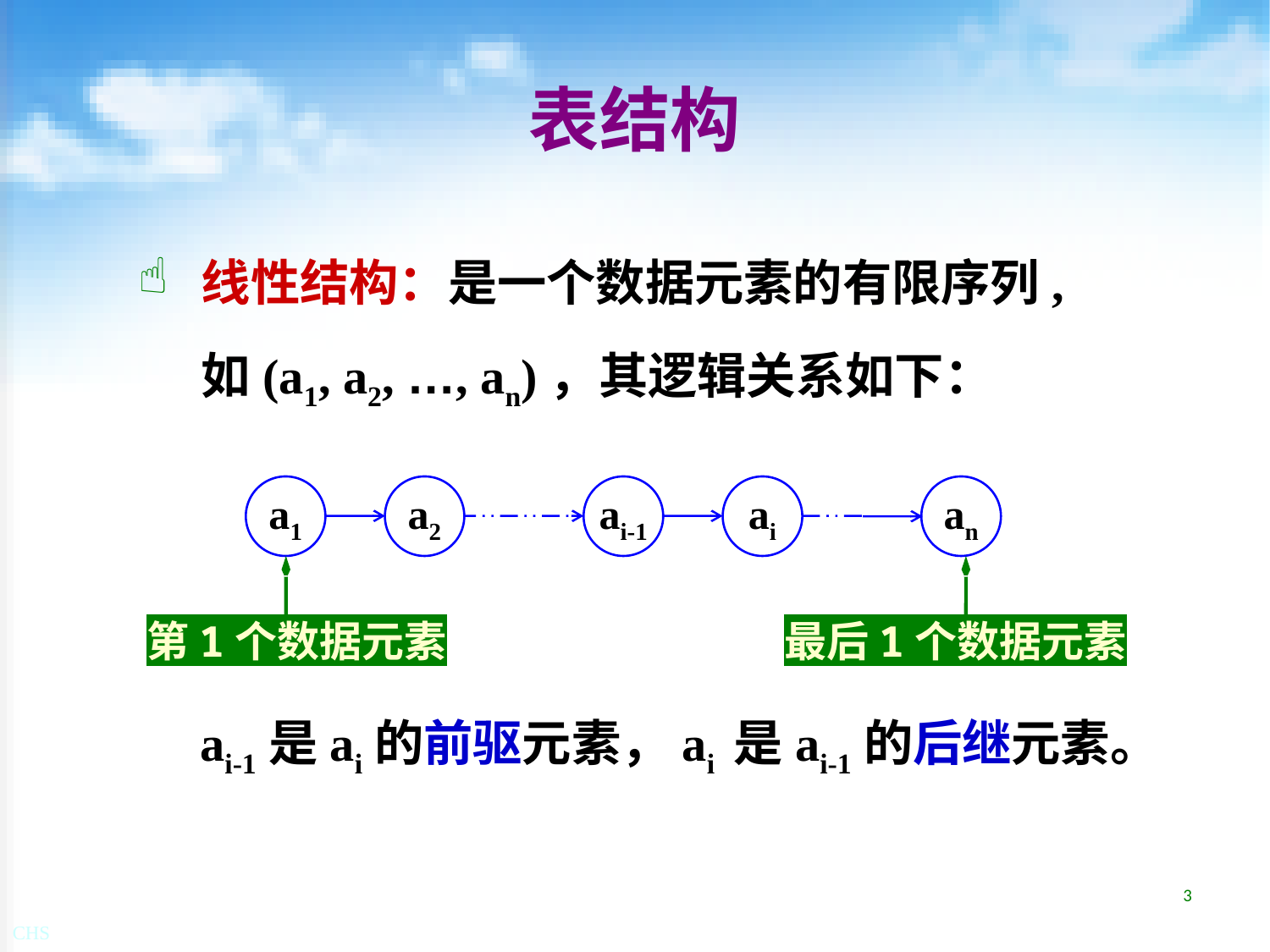

# 表结构
线性结构：是一个数据元素的有限序列,
	如(a1, a2, …, an)，其逻辑关系如下：

　ai-1是ai的前驱元素，ai 是ai-1的后继元素。
a1
a2
ai-1
ai
an

第1个数据元素
最后1个数据元素
3